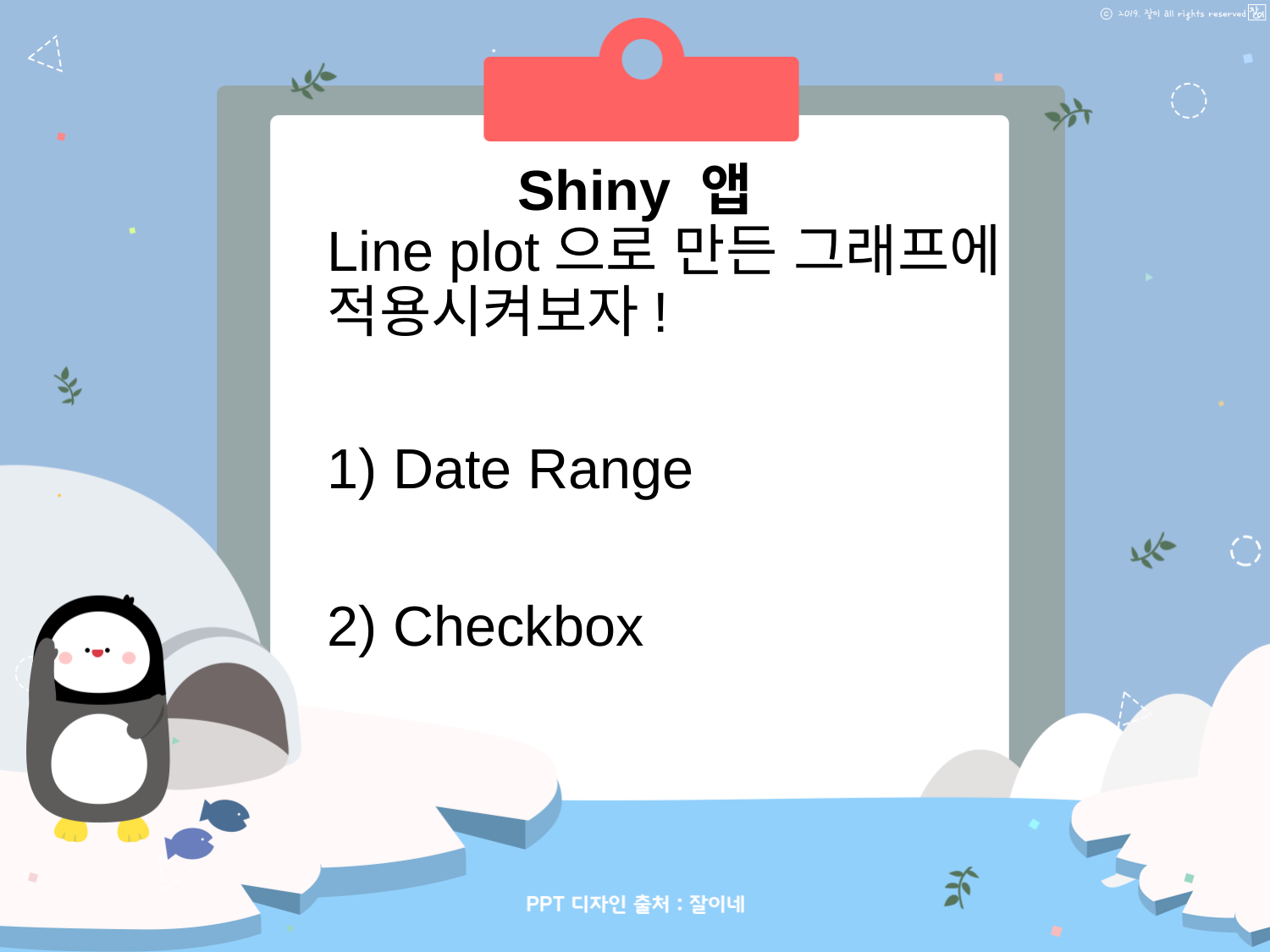

Shiny 앱
Line plot으로 만든 그래프에 적용시켜보자!

1) Date Range

2) Checkbox